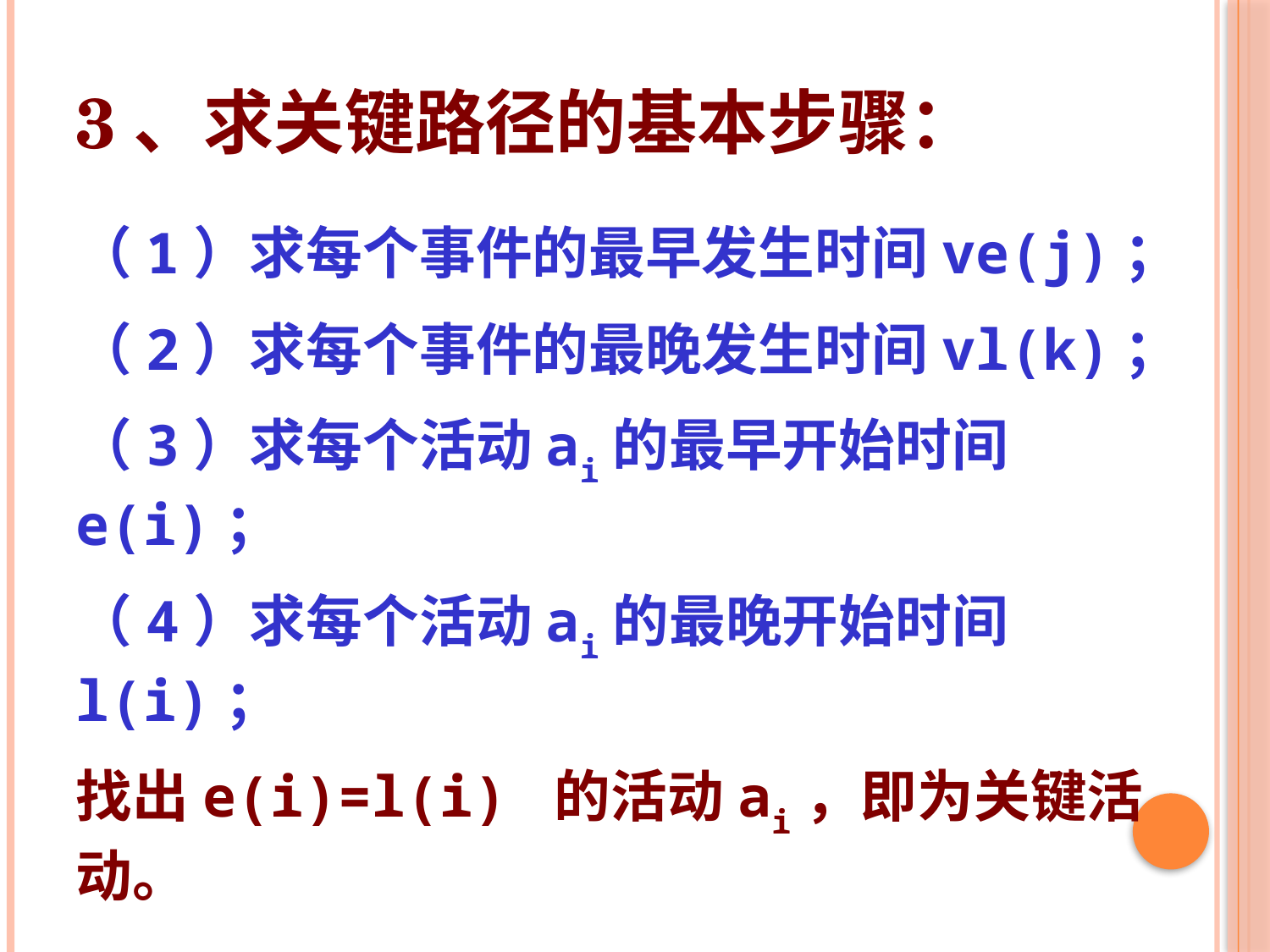

# 3、求关键路径的基本步骤：
（1）求每个事件的最早发生时间ve(j)；
（2）求每个事件的最晚发生时间vl(k)；
（3）求每个活动ai的最早开始时间e(i)；
（4）求每个活动ai的最晚开始时间l(i)；
找出e(i)=l(i) 的活动ai，即为关键活动。